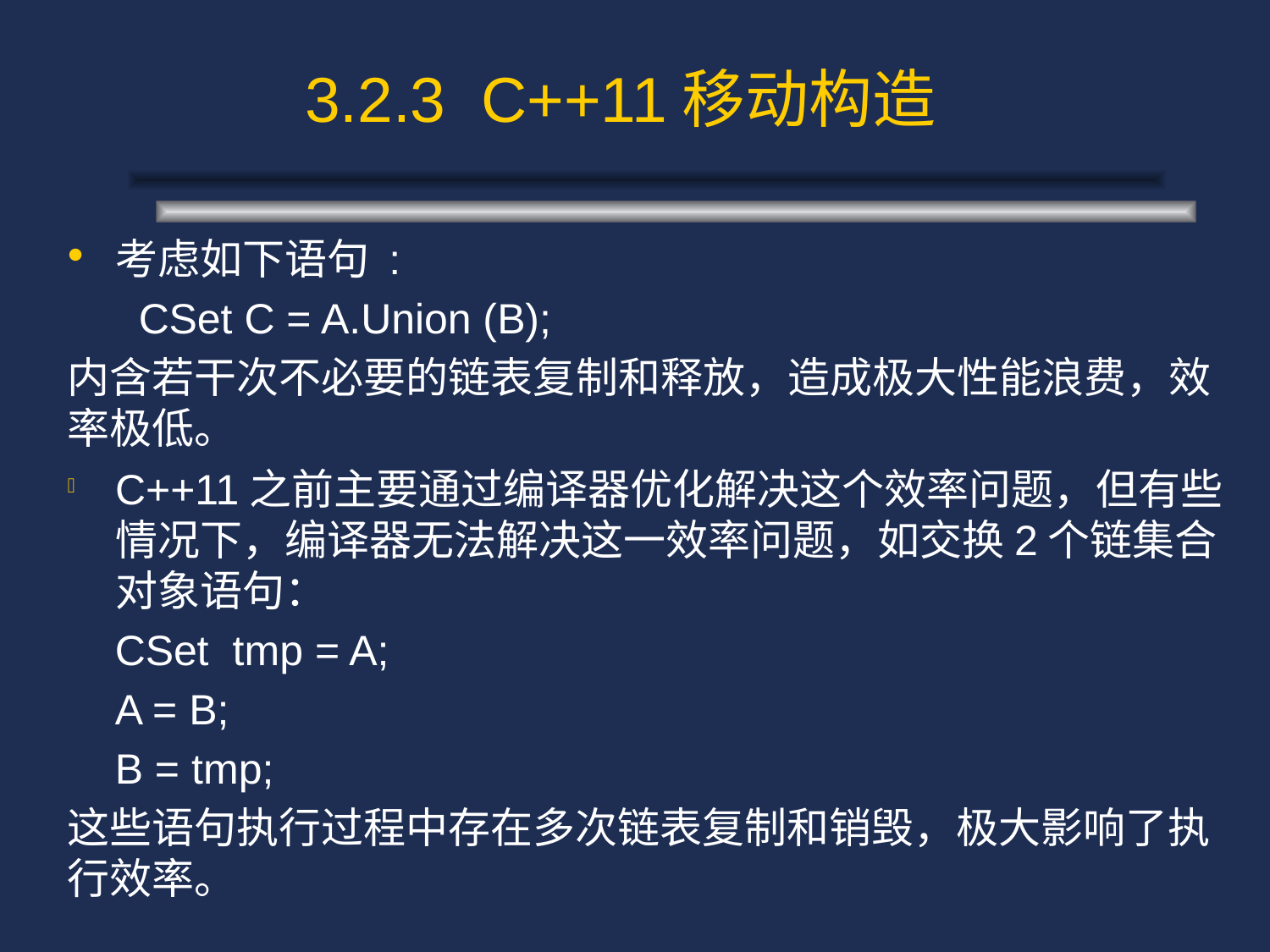

3.2.3  C++11移动构造
考虑如下语句 :
      CSet C = A.Union (B);
内含若干次不必要的链表复制和释放，造成极大性能浪费，效率极低。

C++11之前主要通过编译器优化解决这个效率问题，但有些情况下，编译器无法解决这一效率问题，如交换2个链集合对象语句：
    CSet  tmp = A;
    A = B;
    B = tmp;
这些语句执行过程中存在多次链表复制和销毁，极大影响了执行效率。